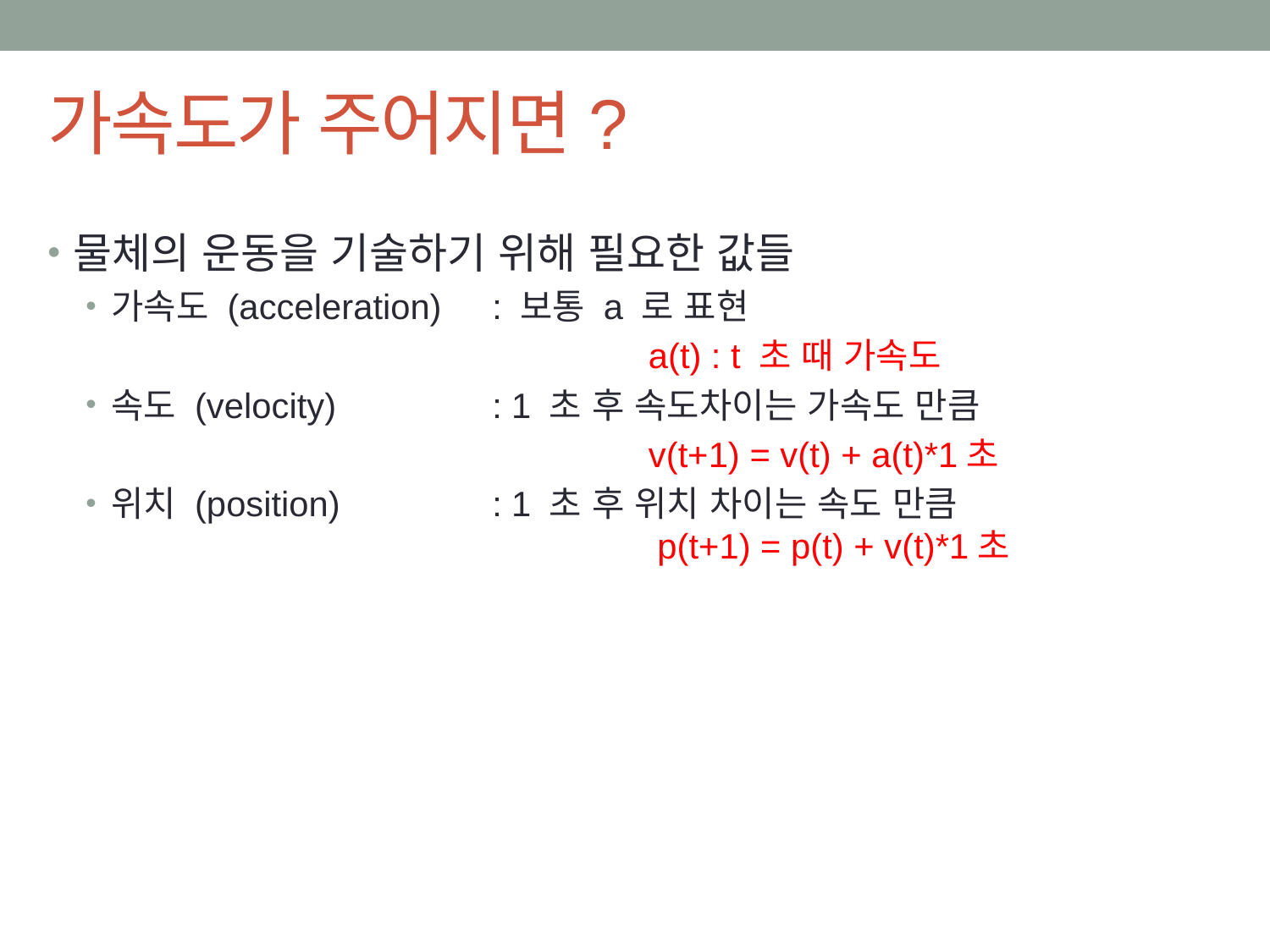

# 가속도가 주어지면?
물체의 운동을 기술하기 위해 필요한 값들
가속도 (acceleration)	: 보통 a 로 표현
					   a(t) : t 초 때 가속도
속도 (velocity)		: 1 초 후 속도차이는 가속도 만큼
					   v(t+1) = v(t) + a(t)*1초
위치 (position)		: 1 초 후 위치 차이는 속도 만큼					   	   p(t+1) = p(t) + v(t)*1초